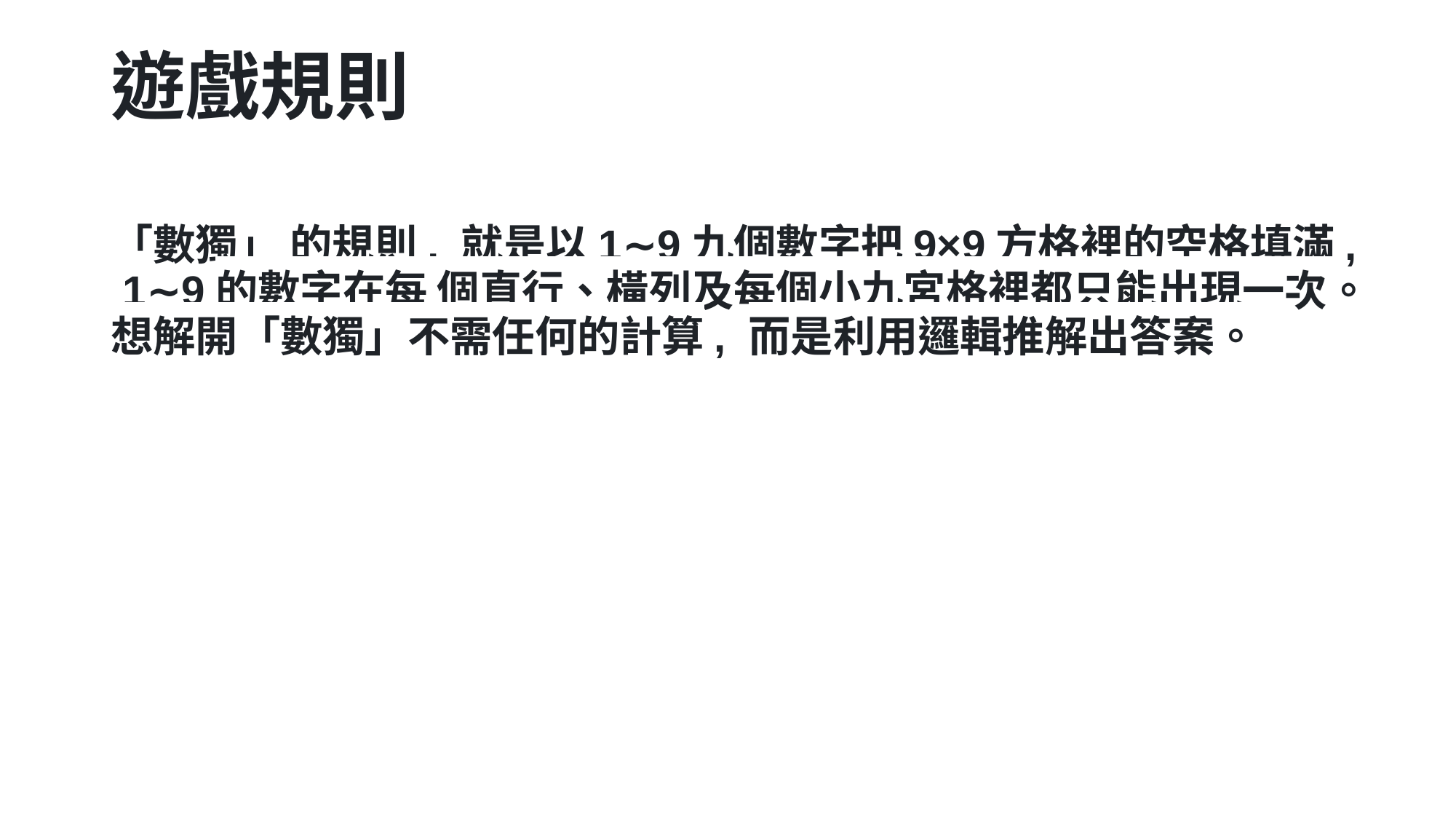

# 遊戲規則
「數獨」 的規則, 就是以1∼9九個數字把9×9方格裡的空格填滿, 1∼9的數字在每 個直行、橫列及每個小九宮格裡都只能出現一次。想解開「數獨」不需任何的計算, 而是利用邏輯推解出答案。